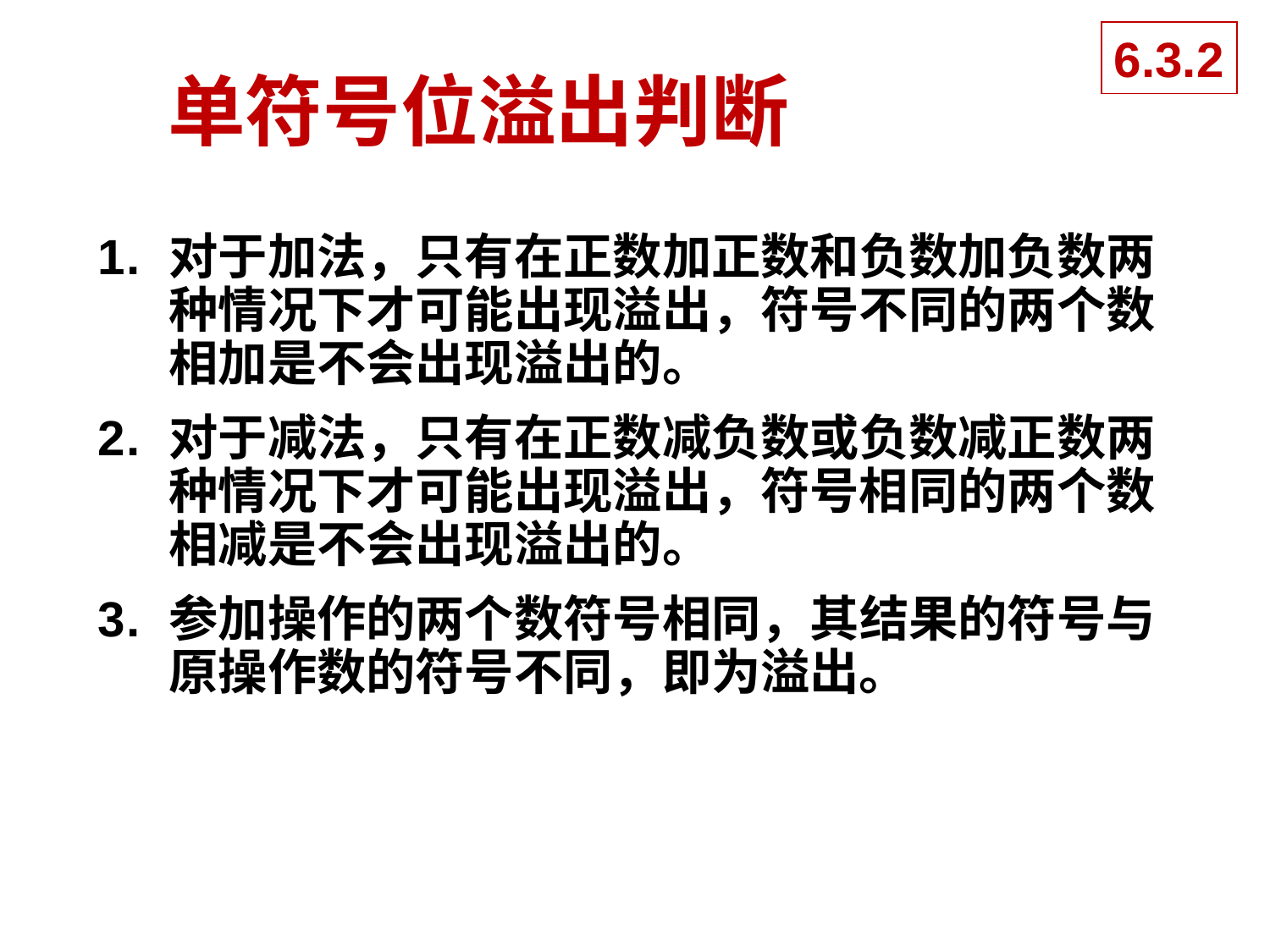

6.3.2
# 单符号位溢出判断
对于加法，只有在正数加正数和负数加负数两种情况下才可能出现溢出，符号不同的两个数相加是不会出现溢出的。
对于减法，只有在正数减负数或负数减正数两种情况下才可能出现溢出，符号相同的两个数相减是不会出现溢出的。
参加操作的两个数符号相同，其结果的符号与原操作数的符号不同，即为溢出。